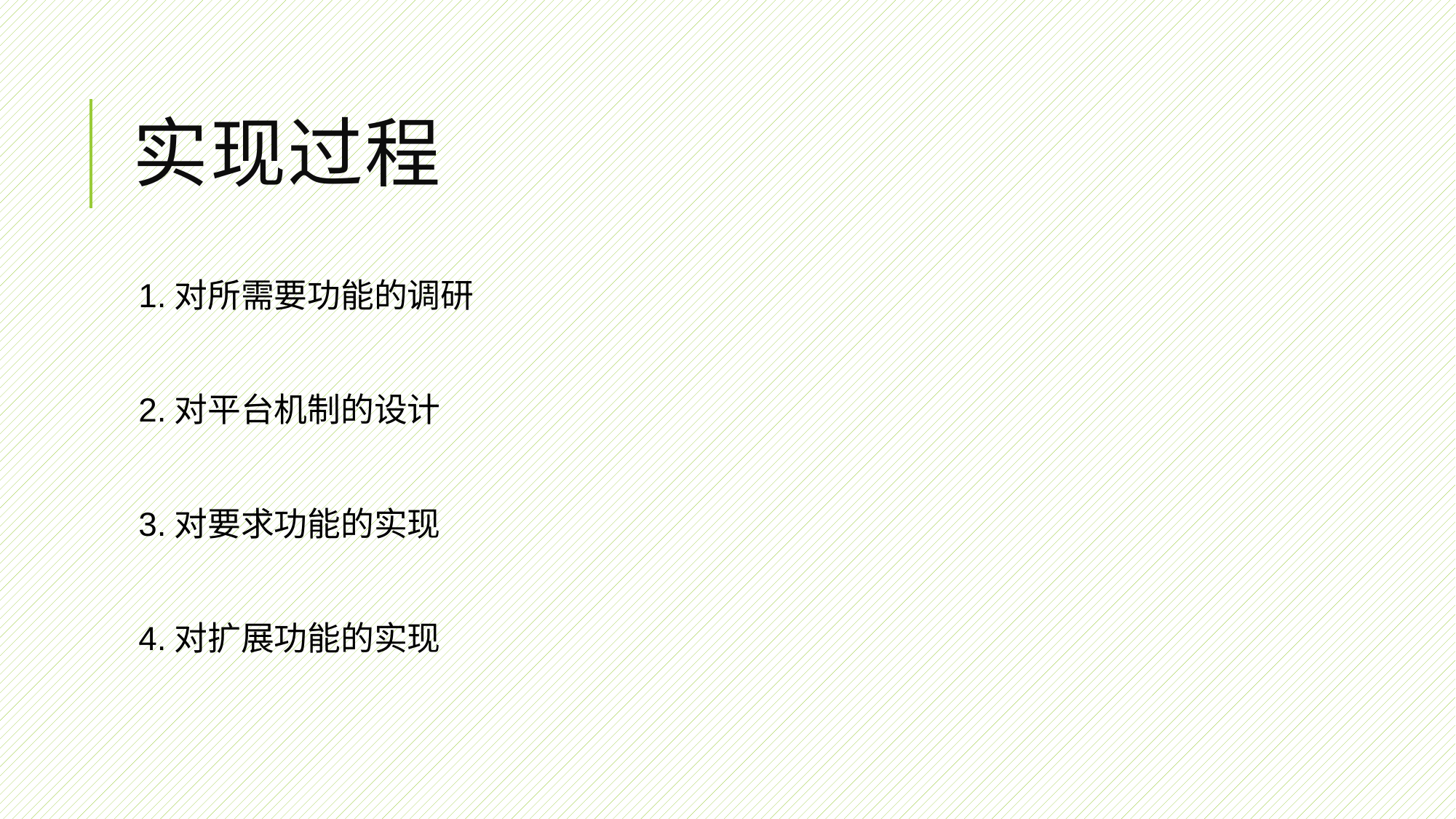

# 实现过程
1.对所需要功能的调研

2.对平台机制的设计

3.对要求功能的实现

4.对扩展功能的实现